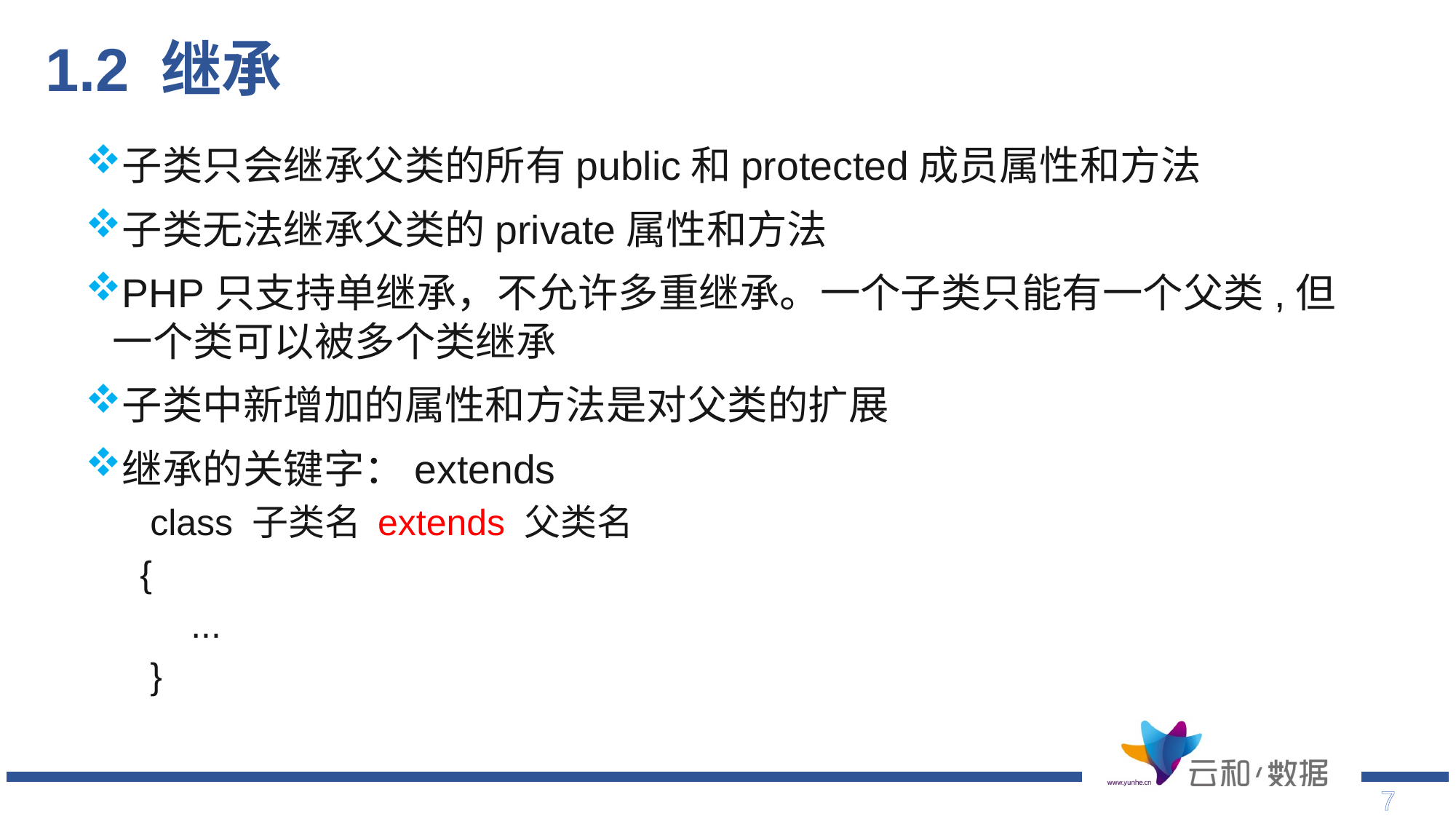

# 1.2 继承
子类只会继承父类的所有public和protected成员属性和方法
子类无法继承父类的private属性和方法
PHP只支持单继承，不允许多重继承。一个子类只能有一个父类,但一个类可以被多个类继承
子类中新增加的属性和方法是对父类的扩展
继承的关键字：extends
 class 子类名 extends 父类名
{
     ...
 }